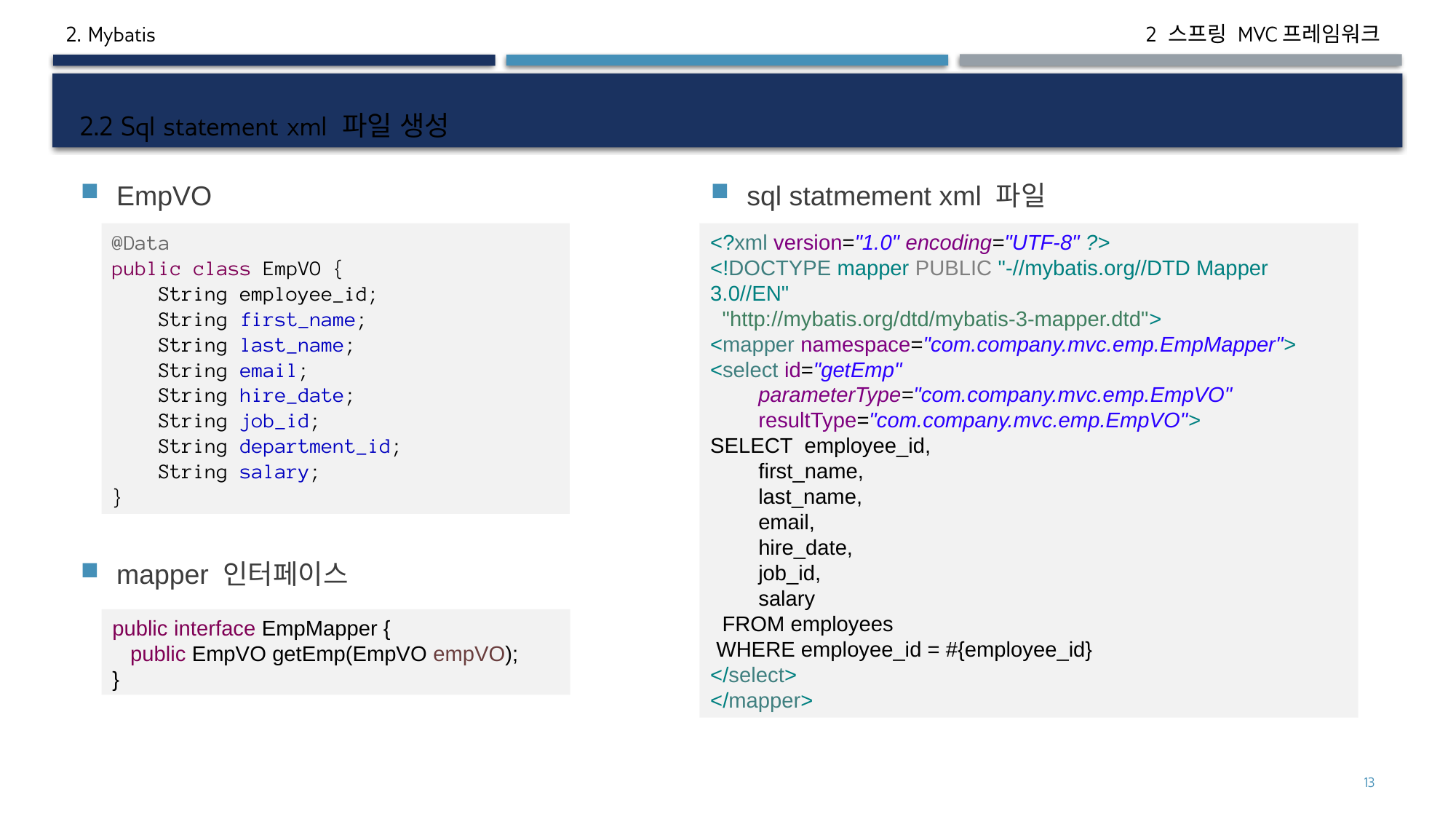

2. Mybatis
2.2 Sql statement xml 파일 생성
# EmpVO

mapper 인터페이스
sql statmement xml 파일

@Data
public class EmpVO {
    String employee_id;
    String first_name;
    String last_name;
    String email;
    String hire_date;
    String job_id;
    String department_id;
    String salary;
}
<?xml version="1.0" encoding="UTF-8" ?>
<!DOCTYPE mapper PUBLIC "-//mybatis.org//DTD Mapper 3.0//EN"
  "http://mybatis.org/dtd/mybatis-3-mapper.dtd">
<mapper namespace="com.company.mvc.emp.EmpMapper">
<select id="getEmp"
        parameterType="com.company.mvc.emp.EmpVO"
        resultType="com.company.mvc.emp.EmpVO">
SELECT  employee_id,
        first_name,
        last_name,
        email,
        hire_date,
        job_id,
        salary
  FROM employees
 WHERE employee_id = #{employee_id}
</select>
</mapper>
public interface EmpMapper {
   public EmpVO getEmp(EmpVO empVO);
}
13